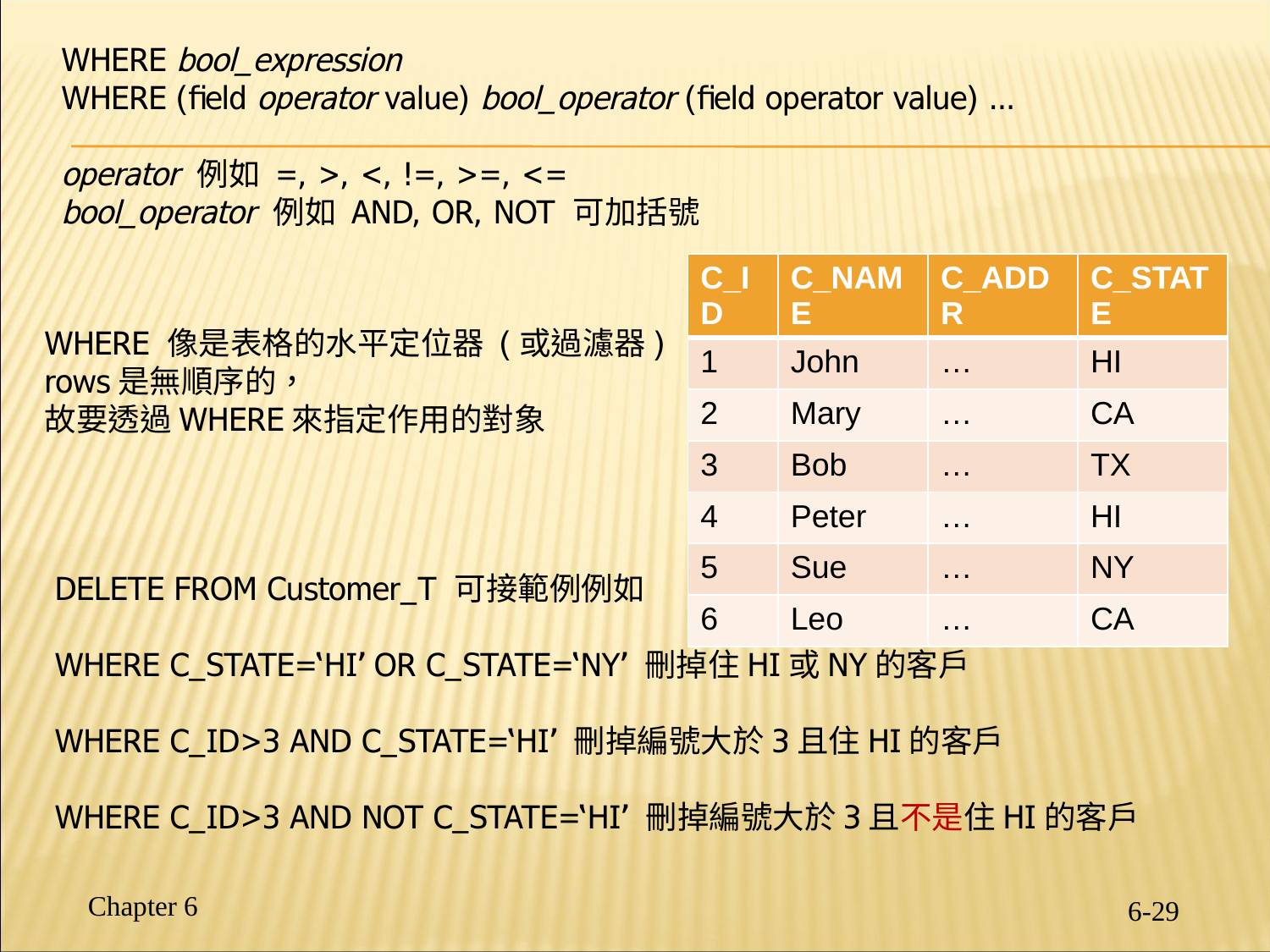

WHERE bool_expression
WHERE (field operator value) bool_operator (field operator value) …

operator 例如 =, >, <, !=, >=, <=
bool_operator 例如 AND, OR, NOT 可加括號
| C\_ID | C\_NAME | C\_ADDR | C\_STATE |
| --- | --- | --- | --- |
| 1 | John | … | HI |
| 2 | Mary | … | CA |
| 3 | Bob | … | TX |
| 4 | Peter | … | HI |
| 5 | Sue | … | NY |
| 6 | Leo | … | CA |
WHERE 像是表格的水平定位器 (或過濾器)
rows是無順序的，
故要透過WHERE來指定作用的對象
DELETE FROM Customer_T 可接範例例如

WHERE C_STATE=‘HI’ OR C_STATE=‘NY’ 刪掉住HI或NY的客戶

WHERE C_ID>3 AND C_STATE=‘HI’ 刪掉編號大於3且住HI的客戶

WHERE C_ID>3 AND NOT C_STATE=‘HI’ 刪掉編號大於3且不是住HI的客戶